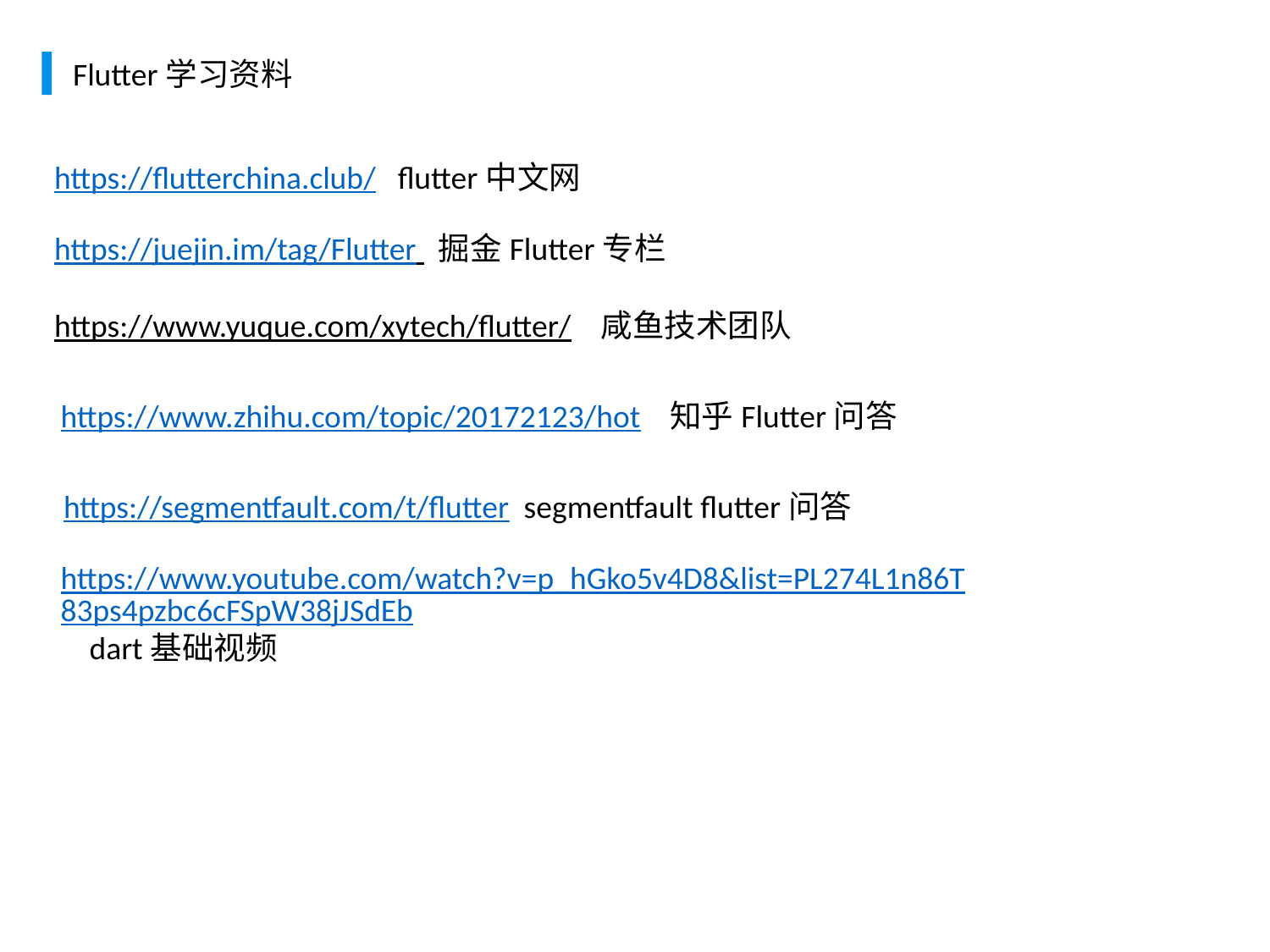

Flutter学习资料

https://flutterchina.club/   flutter中文网
https://juejin.im/tag/Flutter  掘金Flutter专栏
https://www.yuque.com/xytech/flutter/   咸鱼技术团队
https://www.zhihu.com/topic/20172123/hot   知乎Flutter问答
https://segmentfault.com/t/flutter  segmentfault flutter问答
https://www.youtube.com/watch?v=p_hGko5v4D8&list=PL274L1n86T83ps4pzbc6cFSpW38jJSdEb    dart基础视频